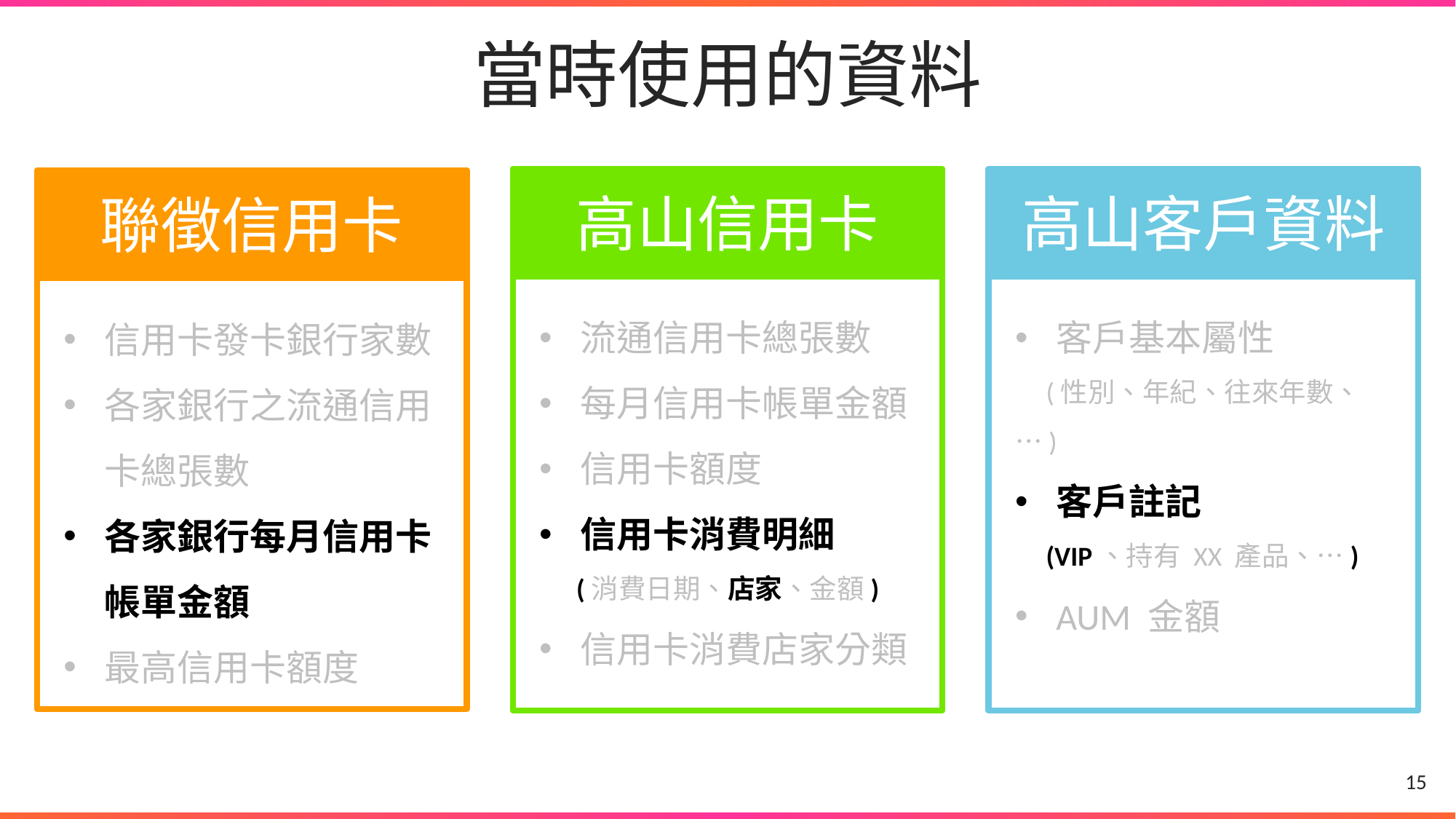

# 當時使用的資料

高山信用卡

高山客戶資料

聯徵信用卡

信用卡發卡銀行家數
各家銀行之流通信用卡總張數
各家銀行每月信用卡帳單金額
最高信用卡額度

流通信用卡總張數
每月信用卡帳單金額
信用卡額度
信用卡消費明細
      (消費日期、店家、金額)
信用卡消費店家分類

客戶基本屬性
     (性別、年紀、往來年數、…)
客戶註記
     (VIP、持有 XX 產品、…)
AUM 金額
15